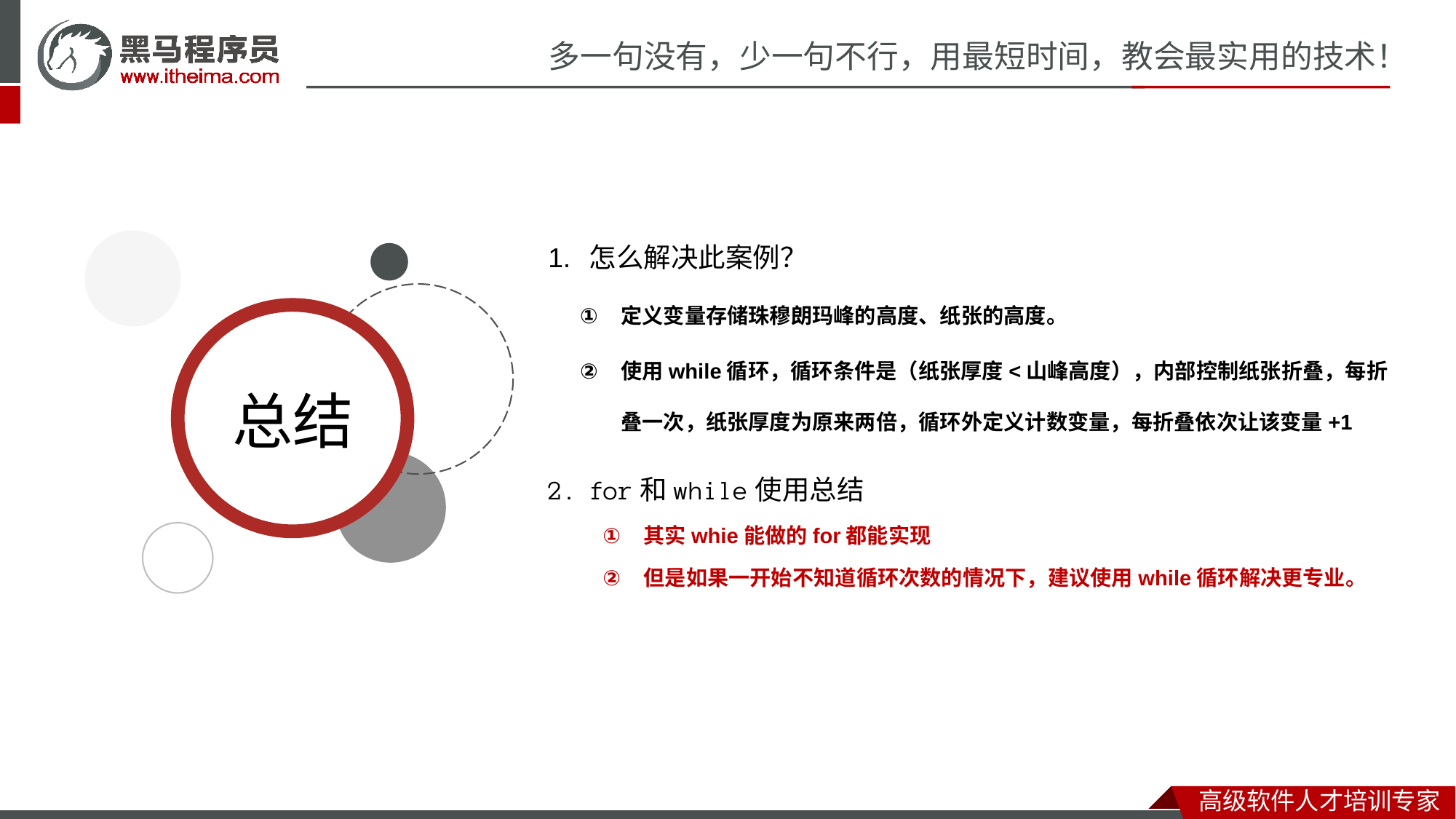

怎么解决此案例？
定义变量存储珠穆朗玛峰的高度、纸张的高度。
使用while循环，循环条件是（纸张厚度<山峰高度），内部控制纸张折叠，每折叠一次，纸张厚度为原来两倍，循环外定义计数变量，每折叠依次让该变量+1
for和while使用总结
其实whie能做的for都能实现
但是如果一开始不知道循环次数的情况下，建议使用while循环解决更专业。